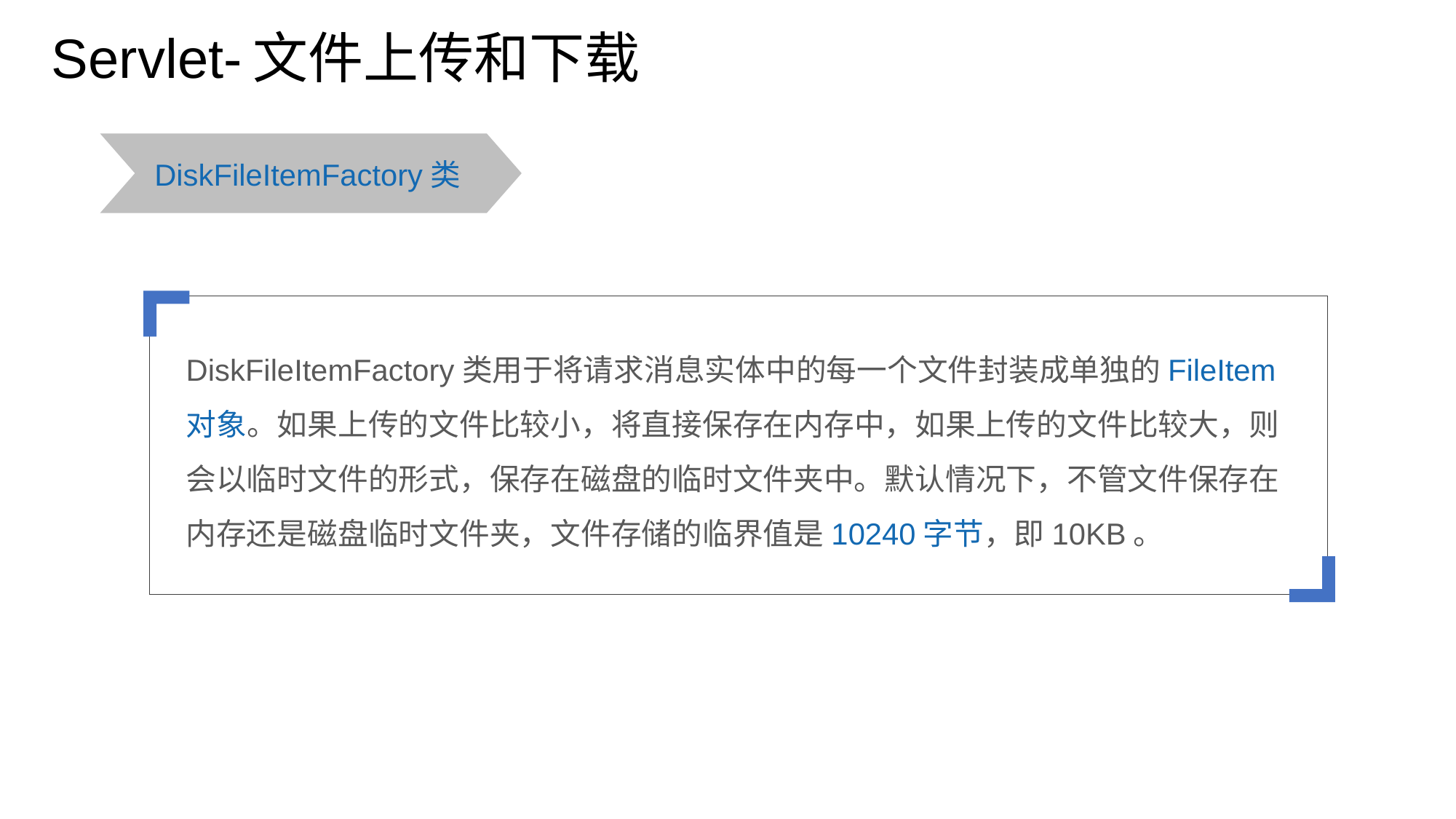

Servlet-文件上传和下载

DiskFileItemFactory类

DiskFileItemFactory类用于将请求消息实体中的每一个文件封装成单独的FileItem对象。如果上传的文件比较小，将直接保存在内存中，如果上传的文件比较大，则会以临时文件的形式，保存在磁盘的临时文件夹中。默认情况下，不管文件保存在内存还是磁盘临时文件夹，文件存储的临界值是10240字节，即10KB。